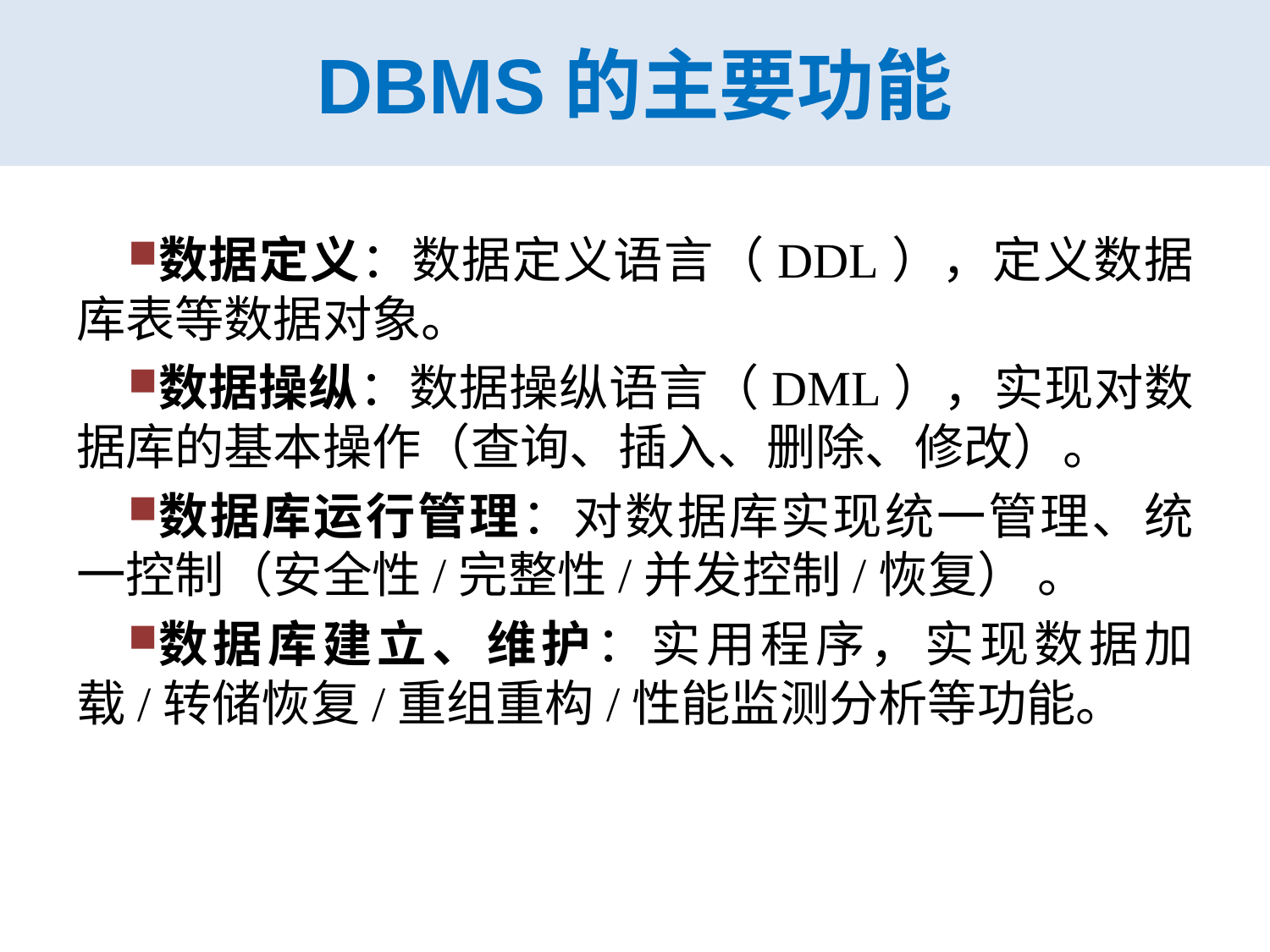

# DBMS的主要功能
数据定义：数据定义语言（DDL），定义数据库表等数据对象。
数据操纵：数据操纵语言（DML），实现对数据库的基本操作（查询、插入、删除、修改）。
数据库运行管理：对数据库实现统一管理、统一控制（安全性/完整性/并发控制/恢复） 。
数据库建立、维护：实用程序，实现数据加载/转储恢复/重组重构/性能监测分析等功能。